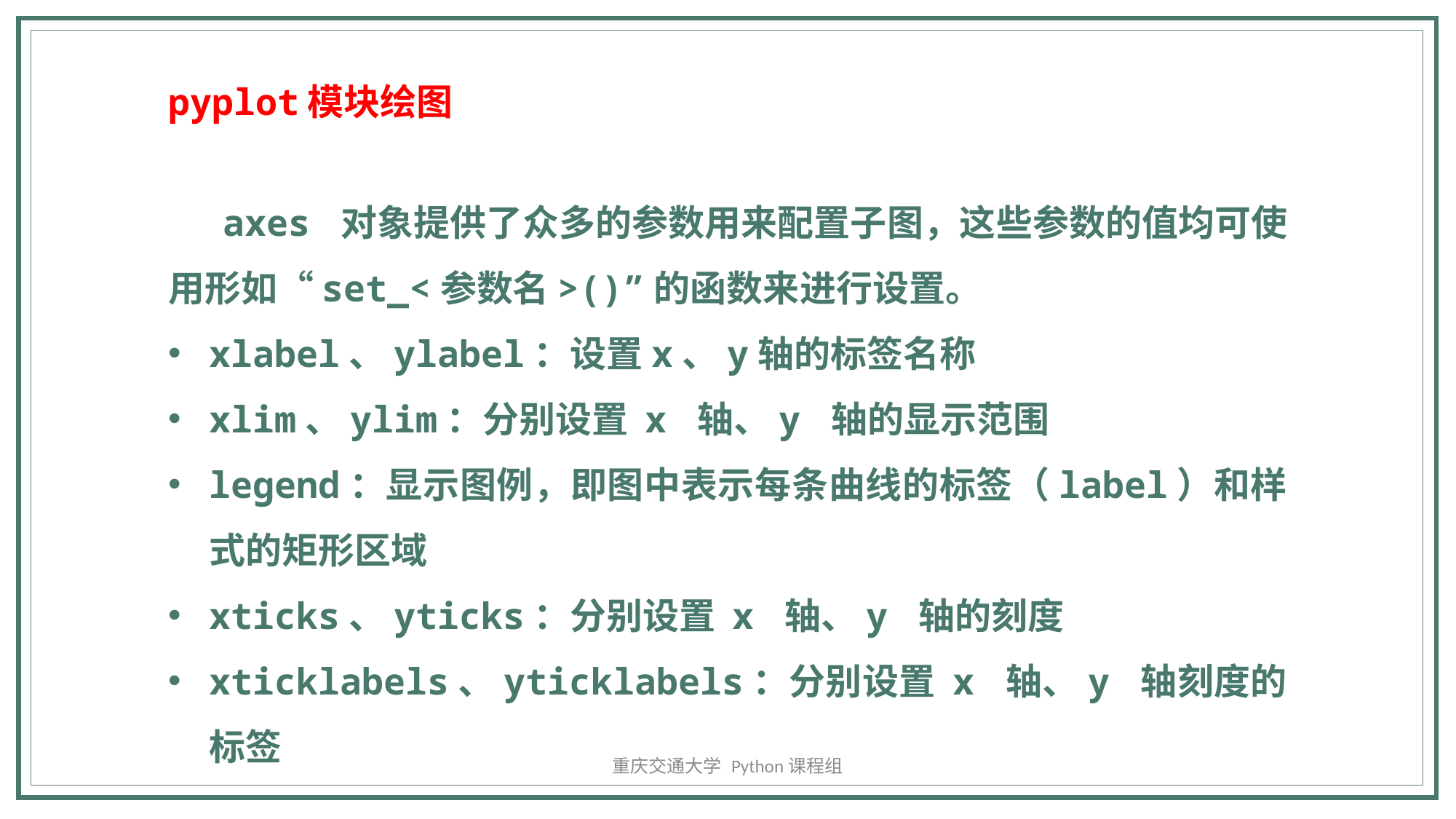

pyplot模块绘图
axes 对象提供了众多的参数用来配置子图，这些参数的值均可使用形如“set_<参数名>()”的函数来进行设置。
xlabel、ylabel：设置x、y轴的标签名称
xlim、ylim：分别设置 x 轴、y 轴的显示范围
legend：显示图例，即图中表示每条曲线的标签（label）和样式的矩形区域
xticks、yticks：分别设置 x 轴、y 轴的刻度
xticklabels、yticklabels：分别设置 x 轴、y 轴刻度的标签
重庆交通大学 Python课程组